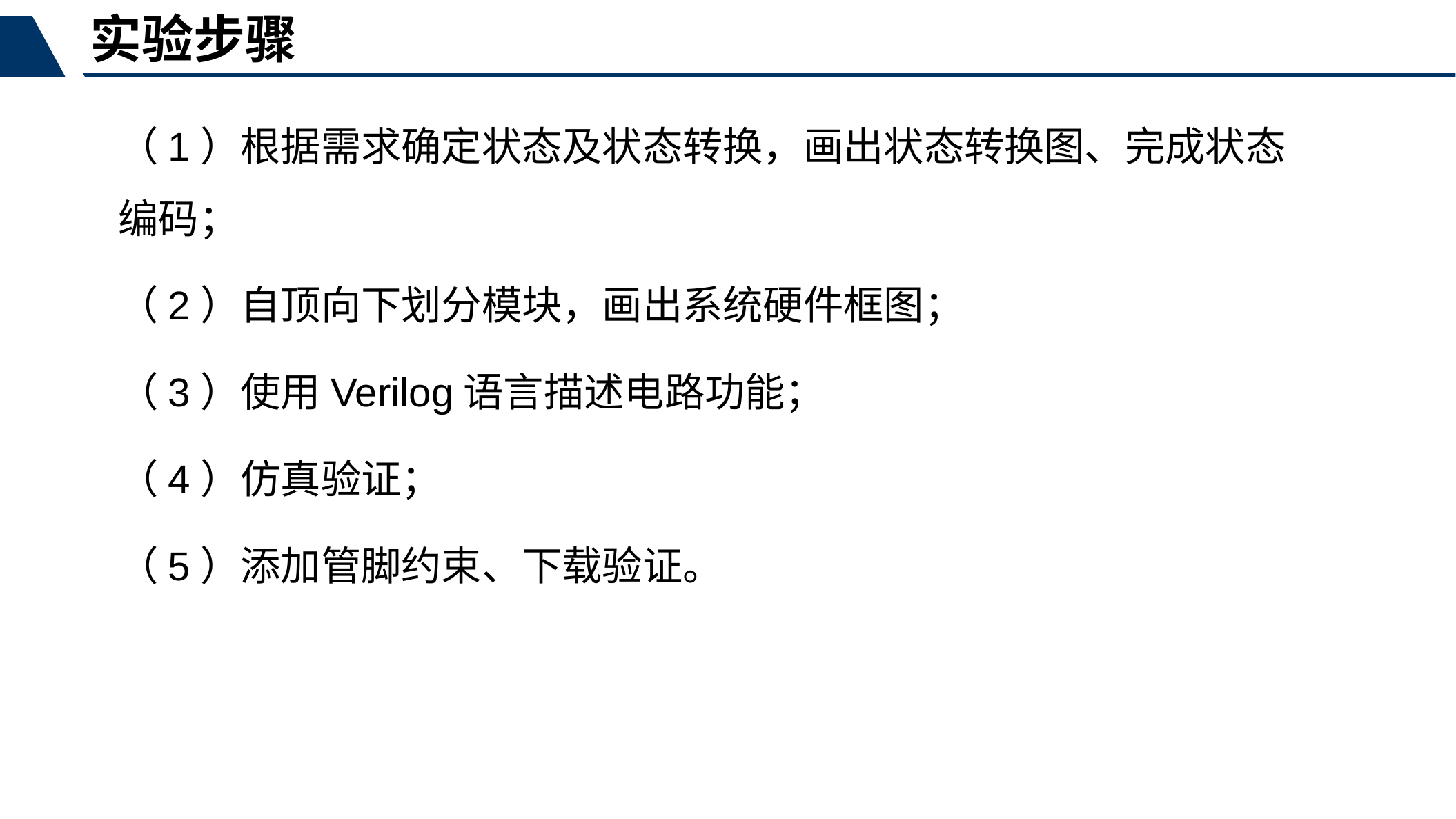

实验步骤

（1）根据需求确定状态及状态转换，画出状态转换图、完成状态编码；
（2）自顶向下划分模块，画出系统硬件框图；
（3）使用Verilog语言描述电路功能；
（4）仿真验证；
（5）添加管脚约束、下载验证。